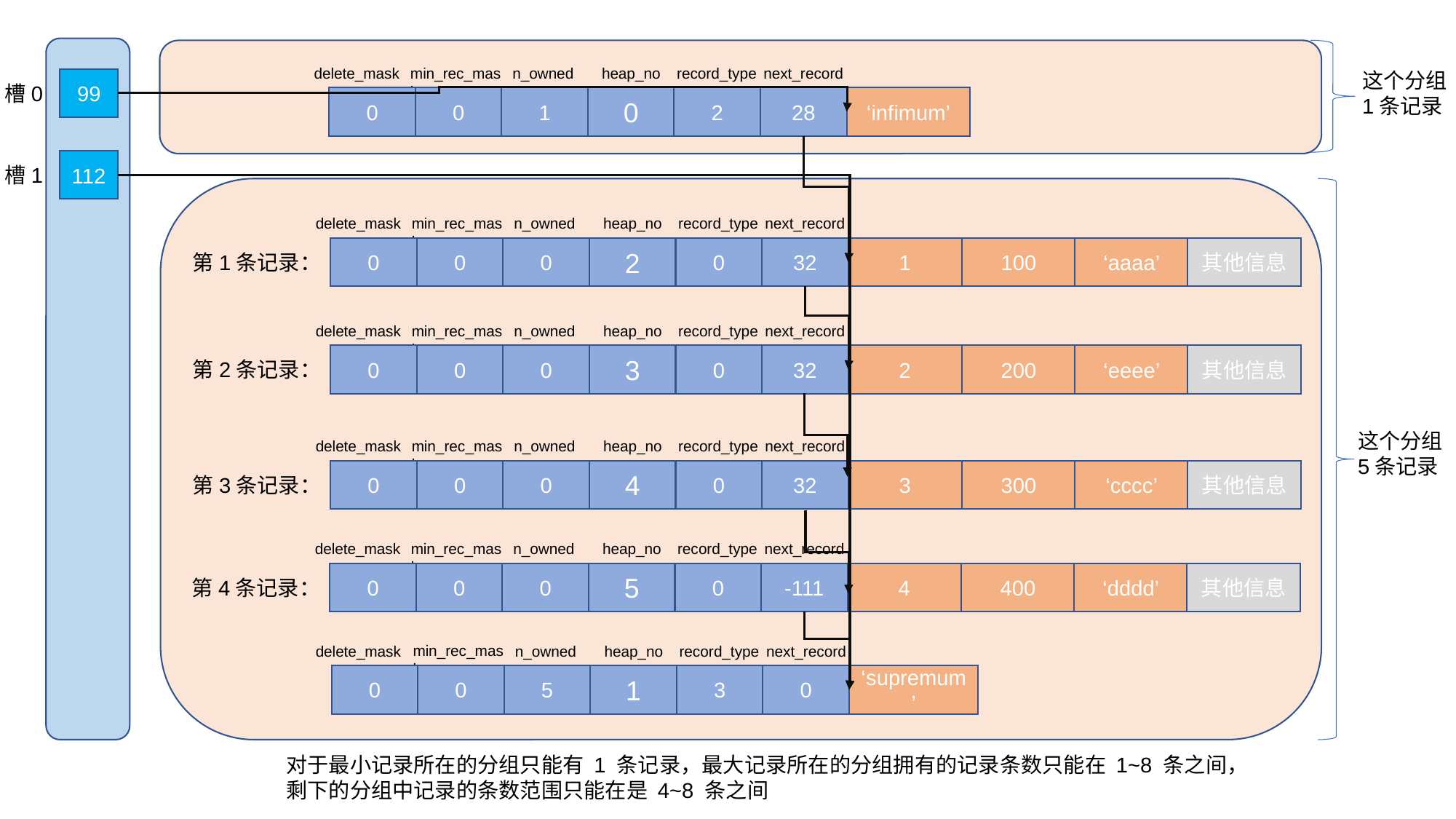

min_rec_mask
n_owned
heap_no
record_type
next_record
delete_mask
这个分组
1条记录
99
槽0
0
0
1
0
2
28
‘infimum’
112
槽1

min_rec_mask
n_owned
heap_no
record_type
next_record
delete_mask
0
0
0
2
0
32
1
100
‘aaaa’
其他信息
第1条记录：
min_rec_mask
n_owned
heap_no
record_type
next_record
delete_mask
3
0
0
0
0
32
2
200
‘eeee’
其他信息
第2条记录：
这个分组
5条记录
min_rec_mask
n_owned
heap_no
record_type
next_record
delete_mask
0
0
0
4
0
32
3
300
‘cccc’
其他信息
第3条记录：
min_rec_mask
n_owned
heap_no
record_type
next_record
delete_mask
0
0
0
5
0
-111
4
400
‘dddd’
其他信息
第4条记录：
min_rec_mask
n_owned
heap_no
record_type
next_record
delete_mask
0
0
5
1
3
0
‘supremum’
对于最小记录所在的分组只能有 1 条记录，最大记录所在的分组拥有的记录条数只能在 1~8 条之间，
剩下的分组中记录的条数范围只能在是 4~8 条之间